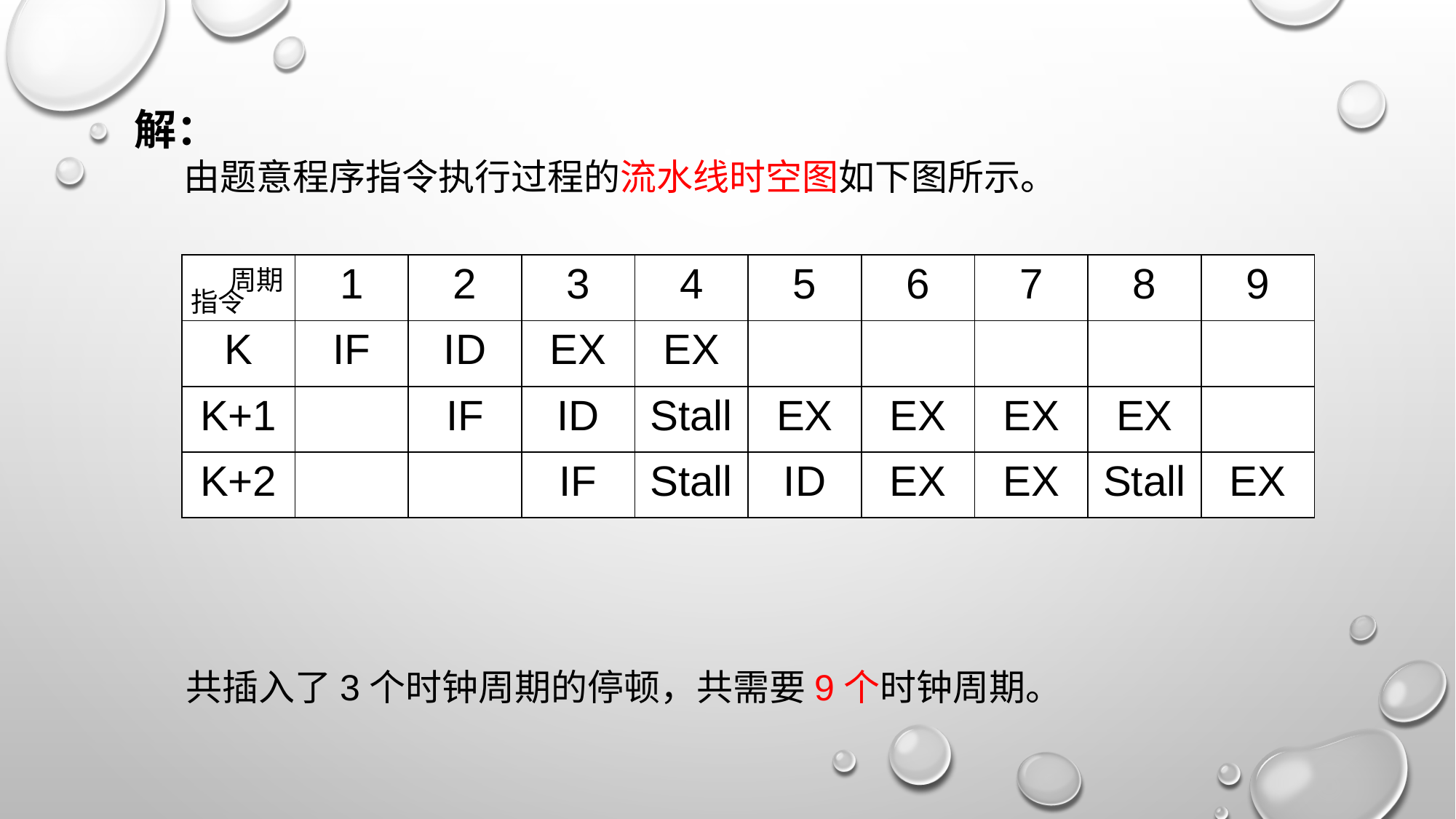

解：
     由题意程序指令执行过程的流水线时空图如下图所示。
|  | 1 | 2 | 3 | 4 | 5 | 6 | 7 | 8 | 9 |
| --- | --- | --- | --- | --- | --- | --- | --- | --- | --- |
| K | IF | ID | EX | EX |  |  |  |  |  |
| K+1 |  | IF | ID | Stall | EX | EX | EX | EX |  |
| K+2 |  |  | IF | Stall | ID | EX | EX | Stall | EX |
周期
指令
共插入了3个时钟周期的停顿，共需要9个时钟周期。